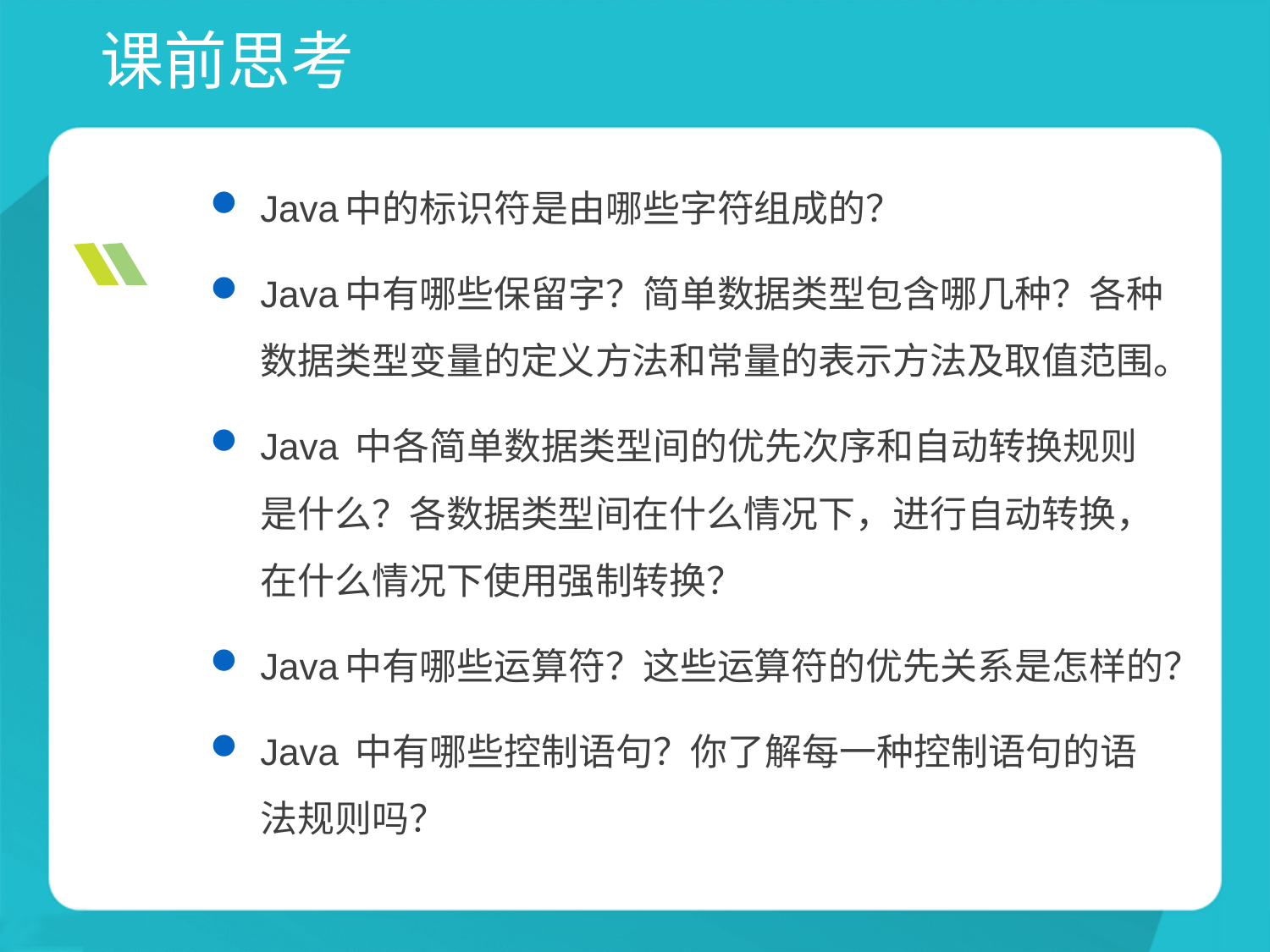

# 课前思考
Java中的标识符是由哪些字符组成的？
Java中有哪些保留字？简单数据类型包含哪几种？各种数据类型变量的定义方法和常量的表示方法及取值范围。
Java 中各简单数据类型间的优先次序和自动转换规则是什么？各数据类型间在什么情况下，进行自动转换，在什么情况下使用强制转换？
Java中有哪些运算符？这些运算符的优先关系是怎样的？
Java 中有哪些控制语句？你了解每一种控制语句的语法规则吗？

7